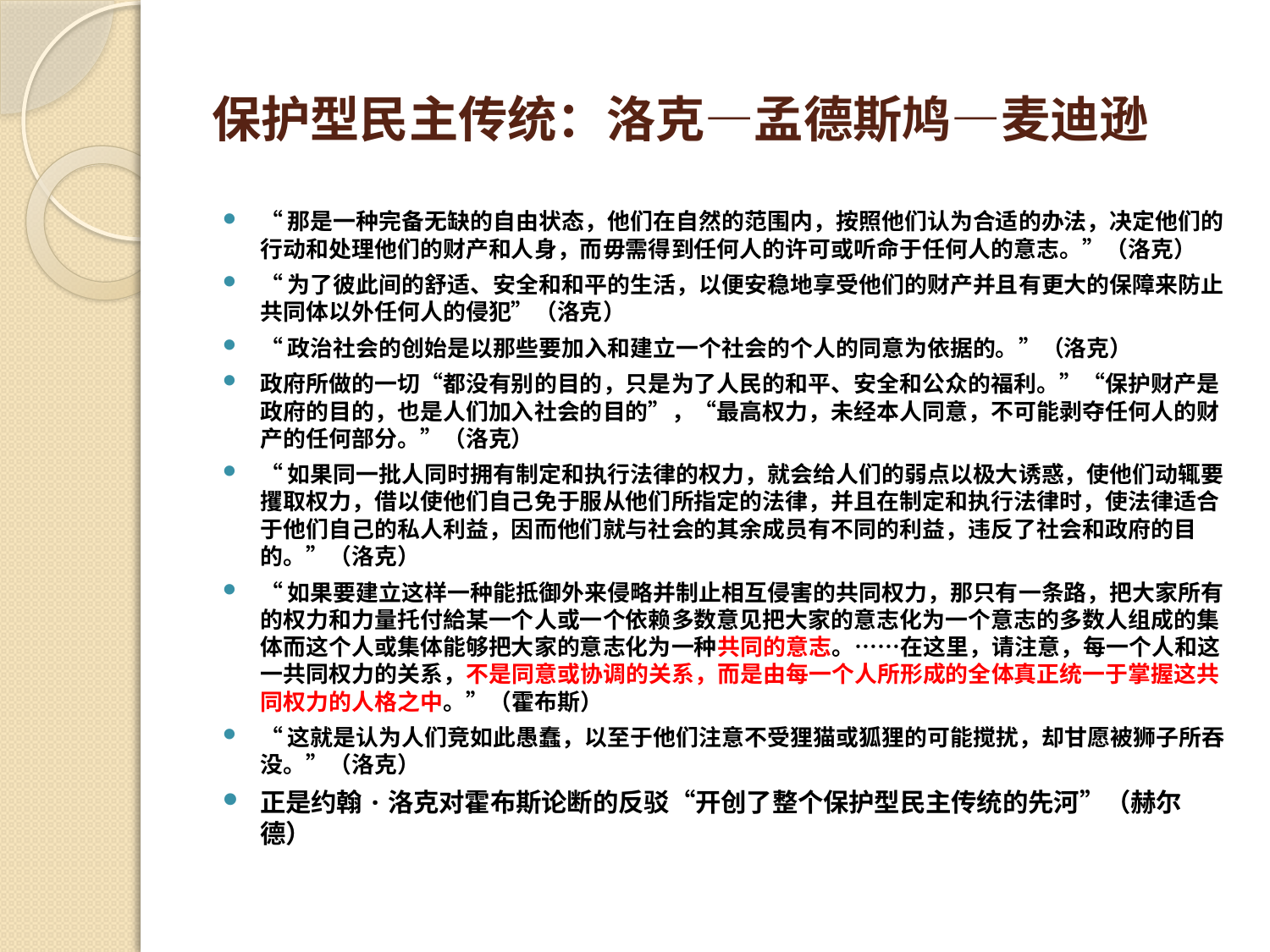

# 保护型民主传统：洛克—孟德斯鸠—麦迪逊
“那是一种完备无缺的自由状态，他们在自然的范围内，按照他们认为合适的办法，决定他们的行动和处理他们的财产和人身，而毋需得到任何人的许可或听命于任何人的意志。”（洛克）
“为了彼此间的舒适、安全和和平的生活，以便安稳地享受他们的财产并且有更大的保障来防止共同体以外任何人的侵犯”（洛克）
“政治社会的创始是以那些要加入和建立一个社会的个人的同意为依据的。”（洛克）
政府所做的一切“都没有别的目的，只是为了人民的和平、安全和公众的福利。”“保护财产是政府的目的，也是人们加入社会的目的”，“最高权力，未经本人同意，不可能剥夺任何人的财产的任何部分。”（洛克）
“如果同一批人同时拥有制定和执行法律的权力，就会给人们的弱点以极大诱惑，使他们动辄要攫取权力，借以使他们自己免于服从他们所指定的法律，并且在制定和执行法律时，使法律适合于他们自己的私人利益，因而他们就与社会的其余成员有不同的利益，违反了社会和政府的目的。”（洛克）
“如果要建立这样一种能抵御外来侵略并制止相互侵害的共同权力，那只有一条路，把大家所有的权力和力量托付給某一个人或一个依赖多数意见把大家的意志化为一个意志的多数人组成的集体而这个人或集体能够把大家的意志化为一种共同的意志。……在这里，请注意，每一个人和这一共同权力的关系，不是同意或协调的关系，而是由每一个人所形成的全体真正统一于掌握这共同权力的人格之中。”（霍布斯）
“这就是认为人们竞如此愚蠢，以至于他们注意不受狸猫或狐狸的可能搅扰，却甘愿被狮子所吞没。”（洛克）
正是约翰·洛克对霍布斯论断的反驳“开创了整个保护型民主传统的先河”（赫尔德）